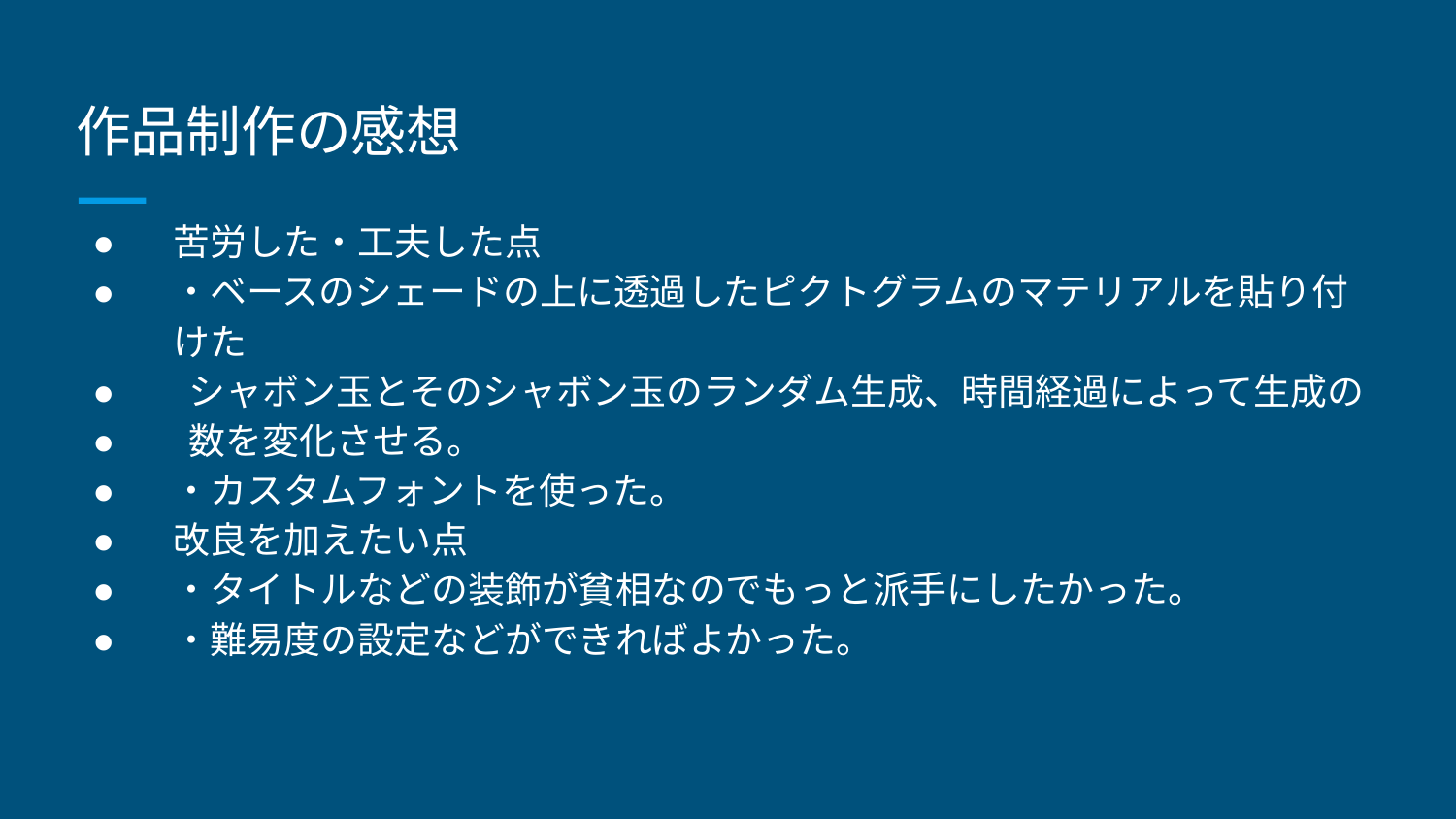

作品制作の感想
苦労した・工夫した点
・ベースのシェードの上に透過したピクトグラムのマテリアルを貼り付けた
 シャボン玉とそのシャボン玉のランダム生成、時間経過によって生成の
 数を変化させる。
・カスタムフォントを使った。
改良を加えたい点
・タイトルなどの装飾が貧相なのでもっと派手にしたかった。
・難易度の設定などができればよかった。